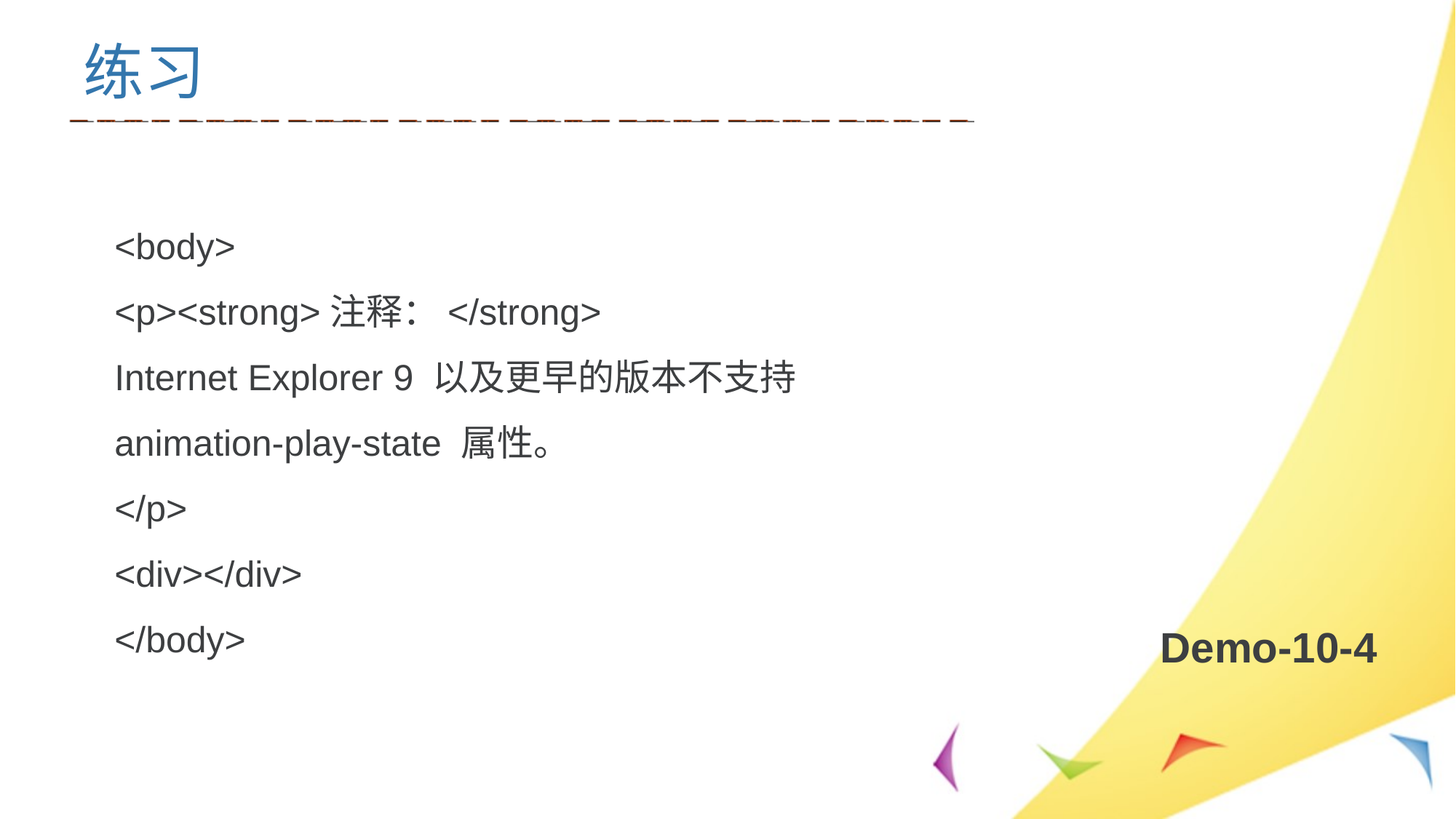

# 练习
<body>
<p><strong>注释：</strong>
Internet Explorer 9 以及更早的版本不支持 animation-play-state 属性。
</p>
<div></div>
</body>
Demo-10-4